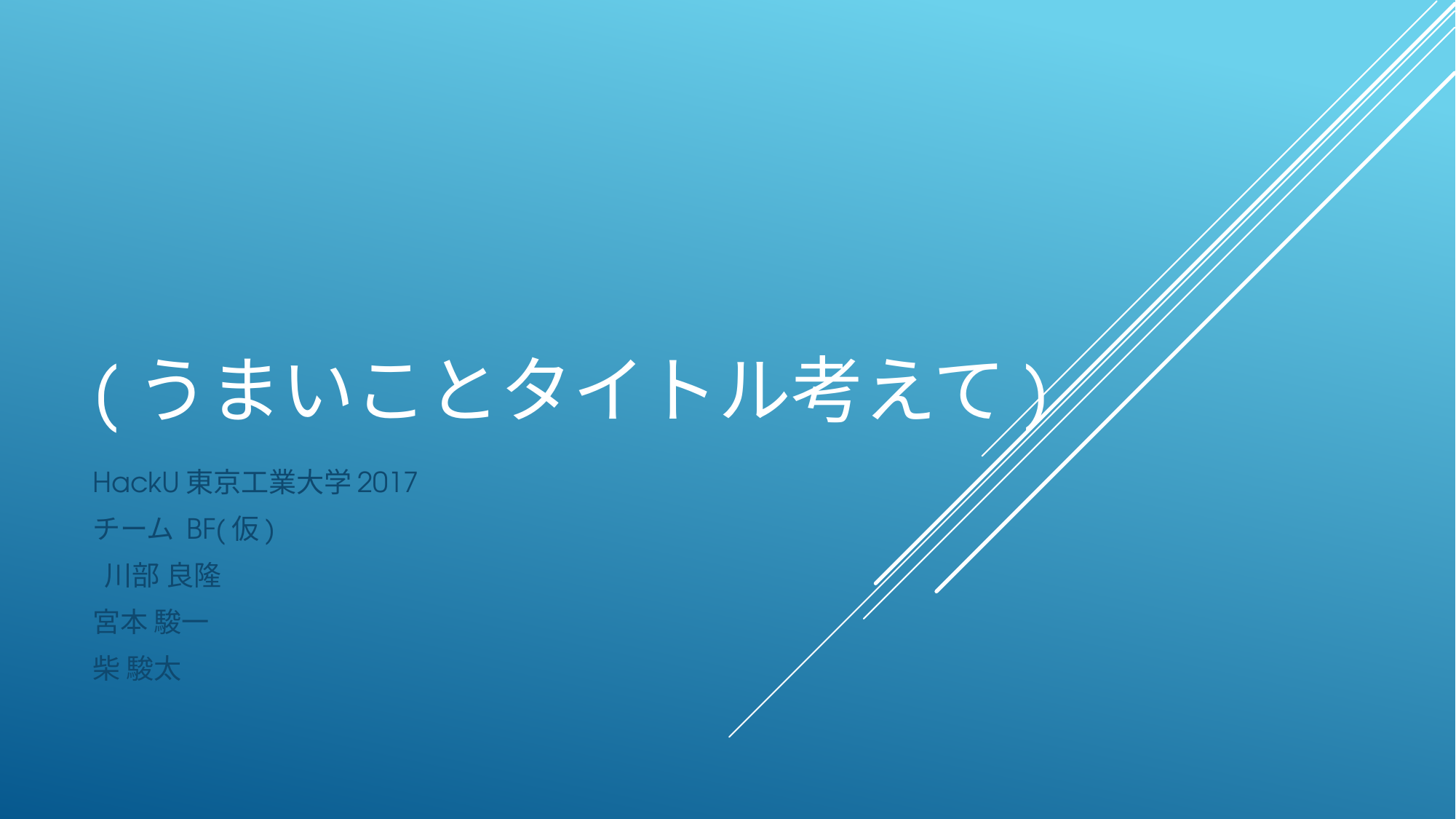

# (うまいことタイトル考えて)
HackU東京工業大学2017
チーム BF(仮)
 川部 良隆
宮本 駿一
柴 駿太